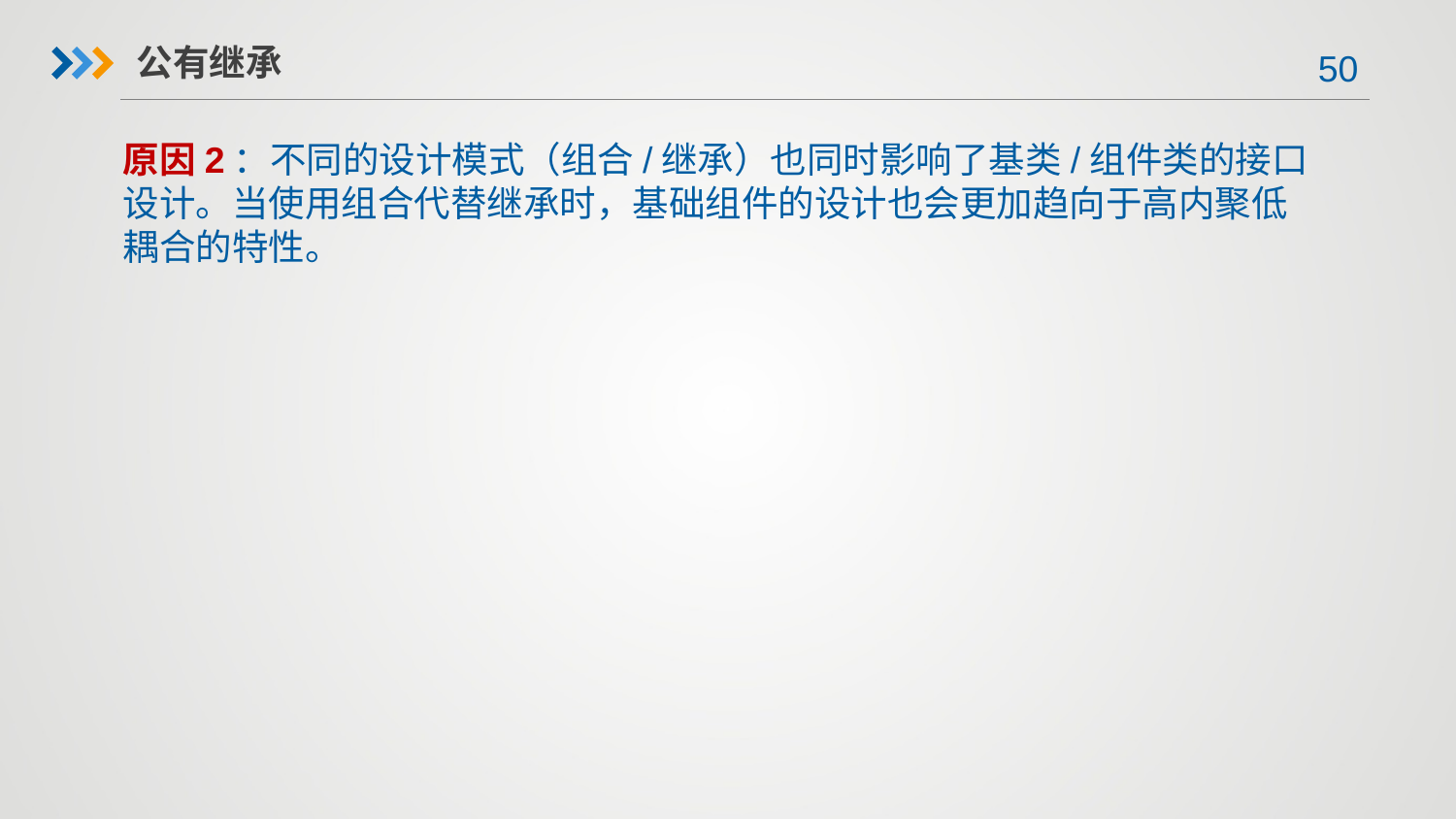

公有继承
原因2：不同的设计模式（组合/继承）也同时影响了基类/组件类的接口设计。当使用组合代替继承时，基础组件的设计也会更加趋向于高内聚低耦合的特性。